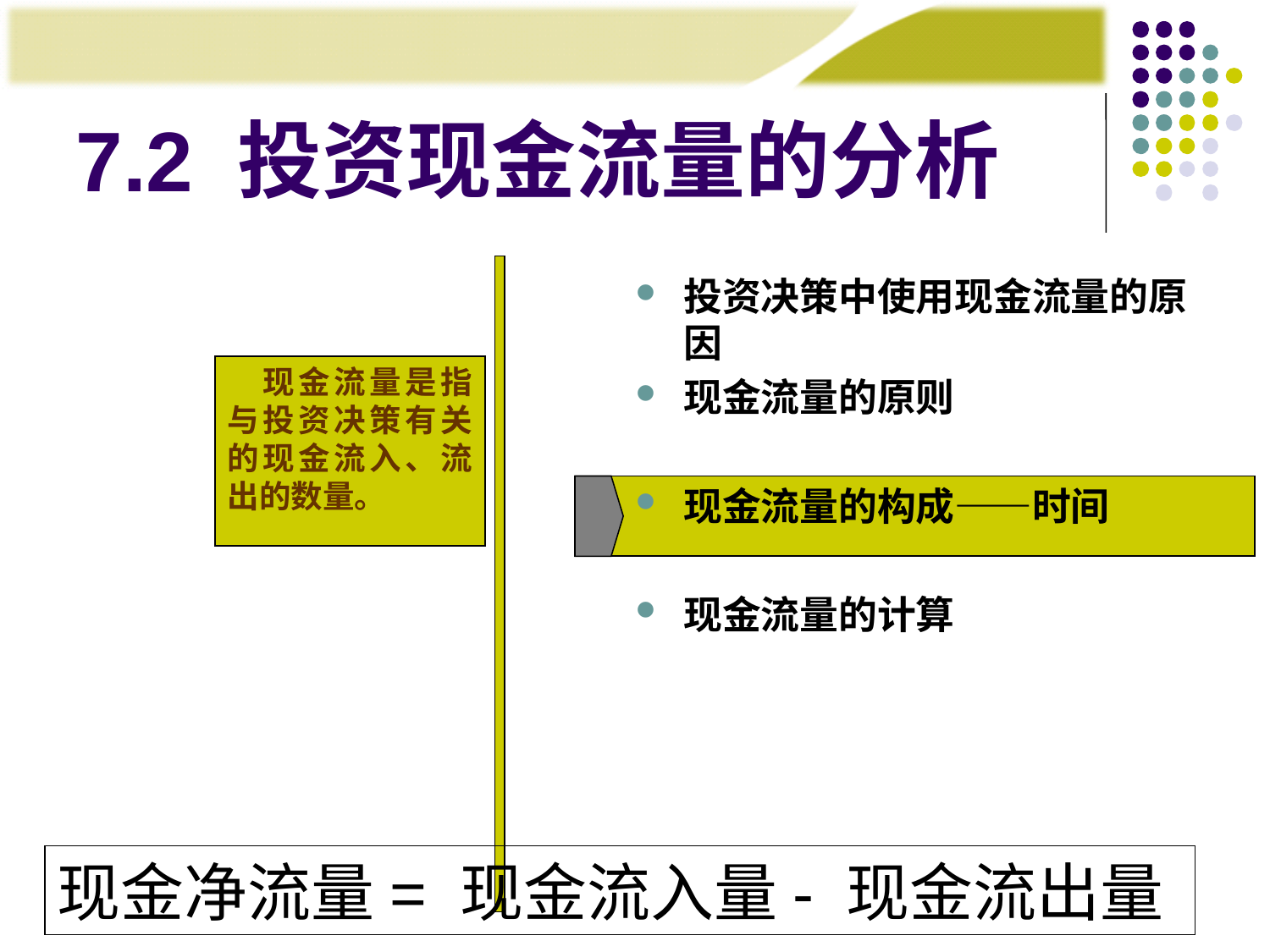

7.2 投资现金流量的分析

投资决策中使用现金流量的原因
现金流量的原则

现金流量的构成——时间

现金流量的计算

　现金流量是指与投资决策有关的现金流入、流出的数量。

现金净流量= 现金流入量- 现金流出量